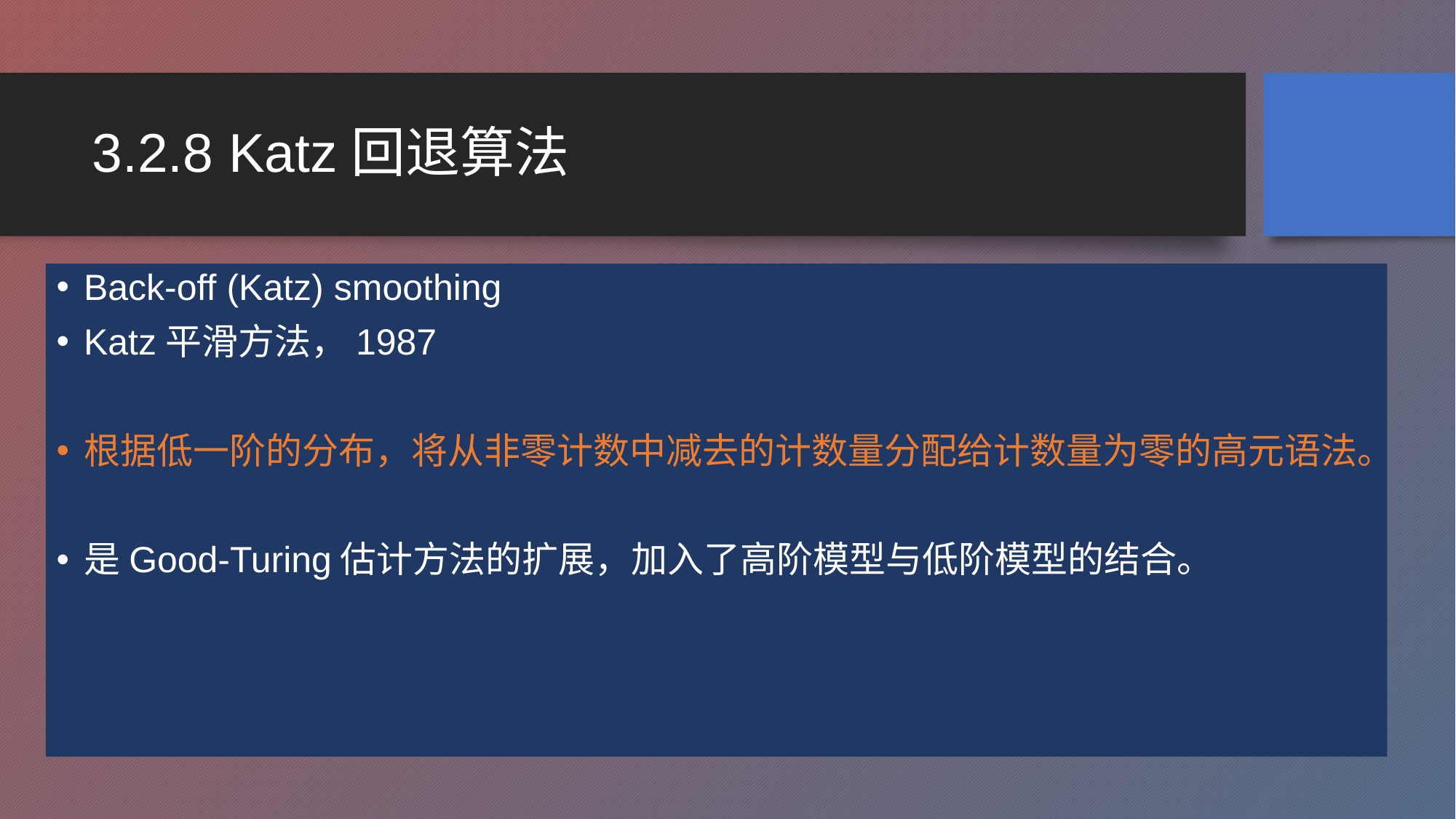

# 3.2.8 Katz回退算法
Back-off (Katz) smoothing
Katz平滑方法，1987

根据低一阶的分布，将从非零计数中减去的计数量分配给计数量为零的高元语法。

是Good-Turing估计方法的扩展，加入了高阶模型与低阶模型的结合。